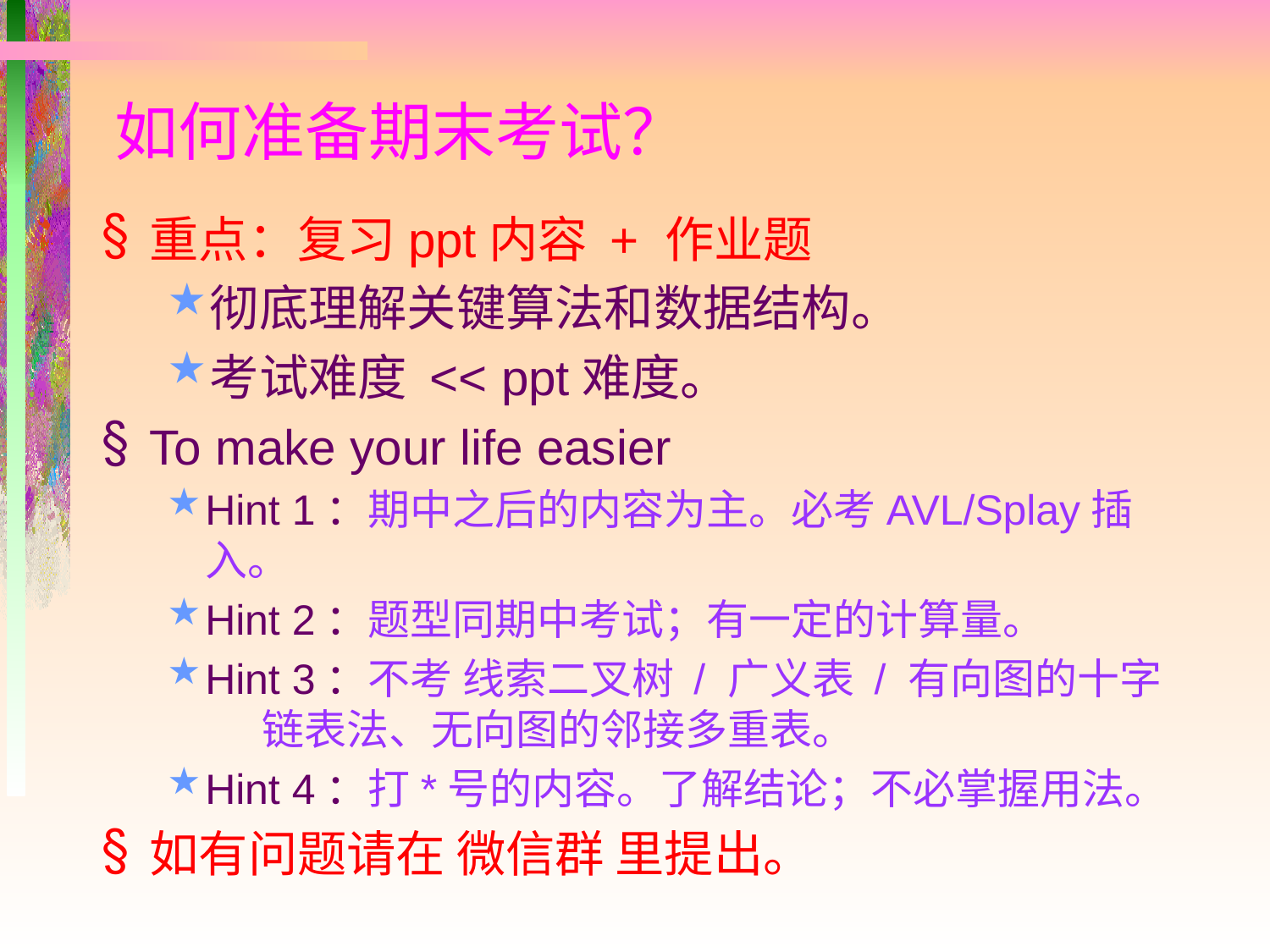

# 如何准备期末考试？
重点：复习ppt内容 + 作业题
彻底理解关键算法和数据结构。
考试难度 << ppt难度。
To make your life easier
Hint 1：期中之后的内容为主。必考AVL/Splay插入。
Hint 2：题型同期中考试；有一定的计算量。
Hint 3：不考 线索二叉树 / 广义表 / 有向图的十字
      链表法、无向图的邻接多重表。
Hint 4：打*号的内容。了解结论；不必掌握用法。
如有问题请在 微信群 里提出。